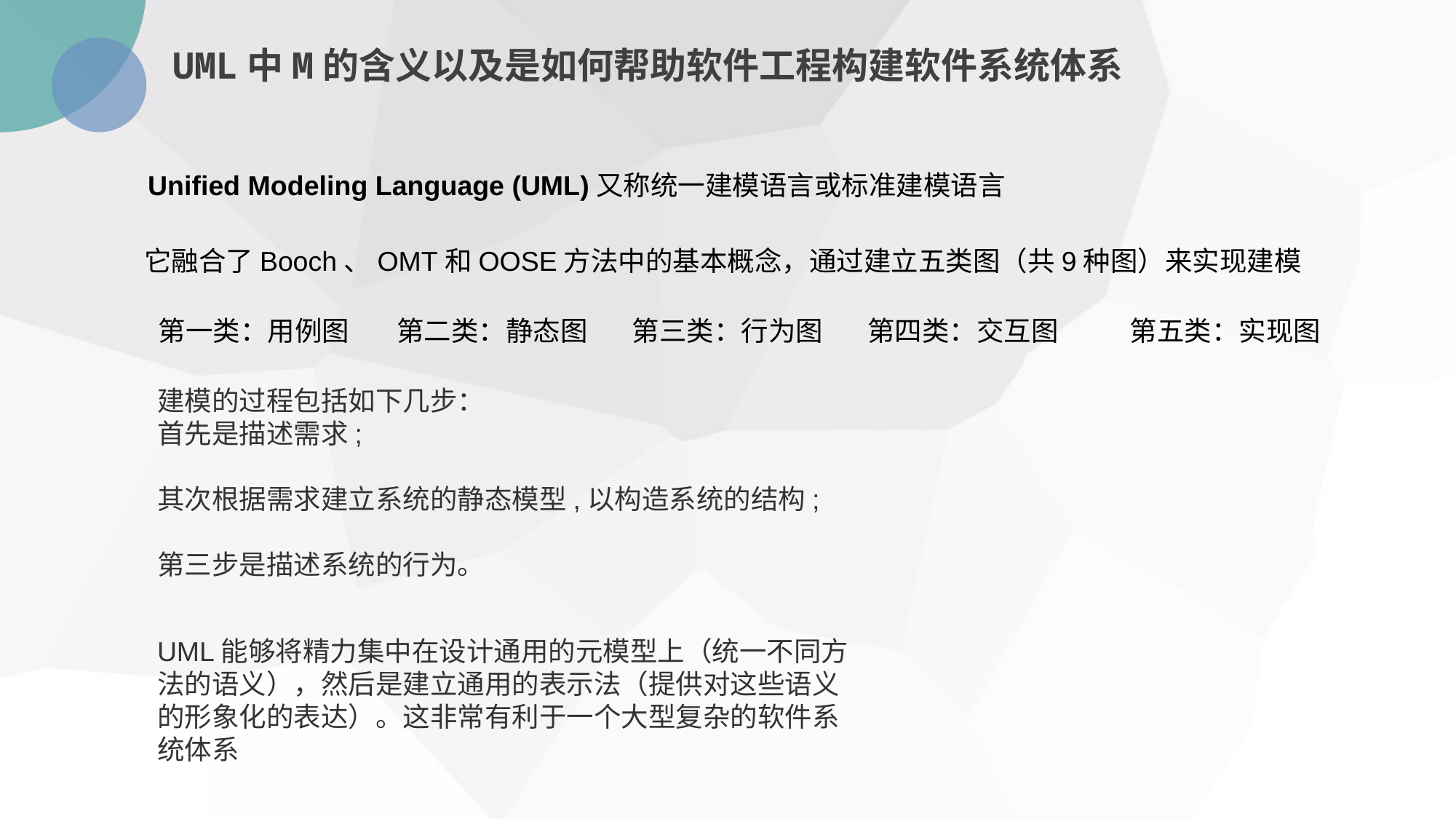

UML中M的含义以及是如何帮助软件工程构建软件系统体系
Unified Modeling Language (UML)又称统一建模语言或标准建模语言
它融合了Booch、OMT和OOSE方法中的基本概念，通过建立五类图（共9种图）来实现建模
第一类：用例图
第二类：静态图
第三类：行为图
第四类：交互图
第五类：实现图
建模的过程包括如下几步：
首先是描述需求;

其次根据需求建立系统的静态模型,以构造系统的结构;

第三步是描述系统的行为。
UML能够将精力集中在设计通用的元模型上（统一不同方法的语义），然后是建立通用的表示法（提供对这些语义的形象化的表达）。这非常有利于一个大型复杂的软件系统体系